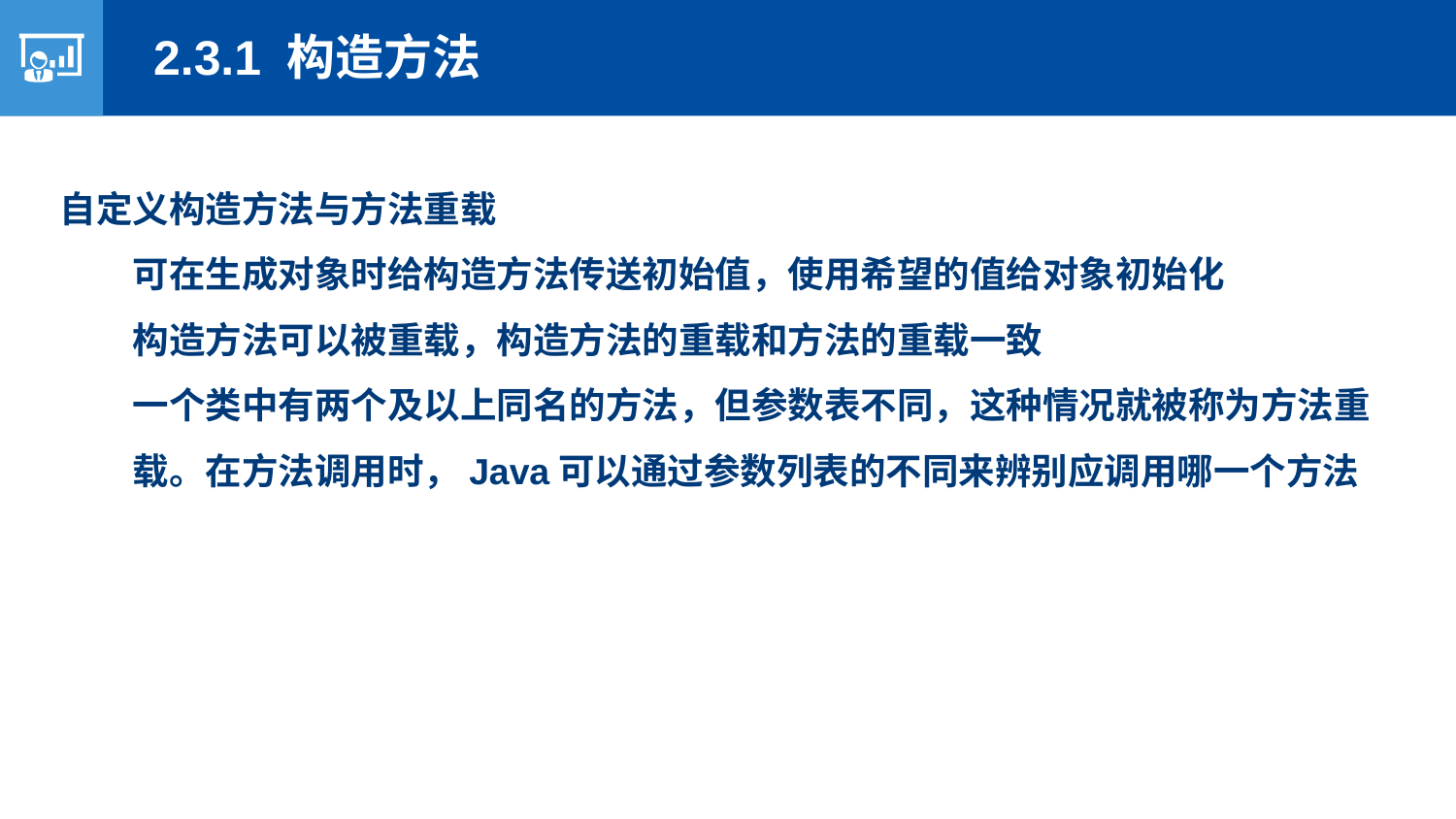

2.3.1 构造方法
自定义构造方法与方法重载
可在生成对象时给构造方法传送初始值，使用希望的值给对象初始化
构造方法可以被重载，构造方法的重载和方法的重载一致
一个类中有两个及以上同名的方法，但参数表不同，这种情况就被称为方法重载。在方法调用时，Java可以通过参数列表的不同来辨别应调用哪一个方法